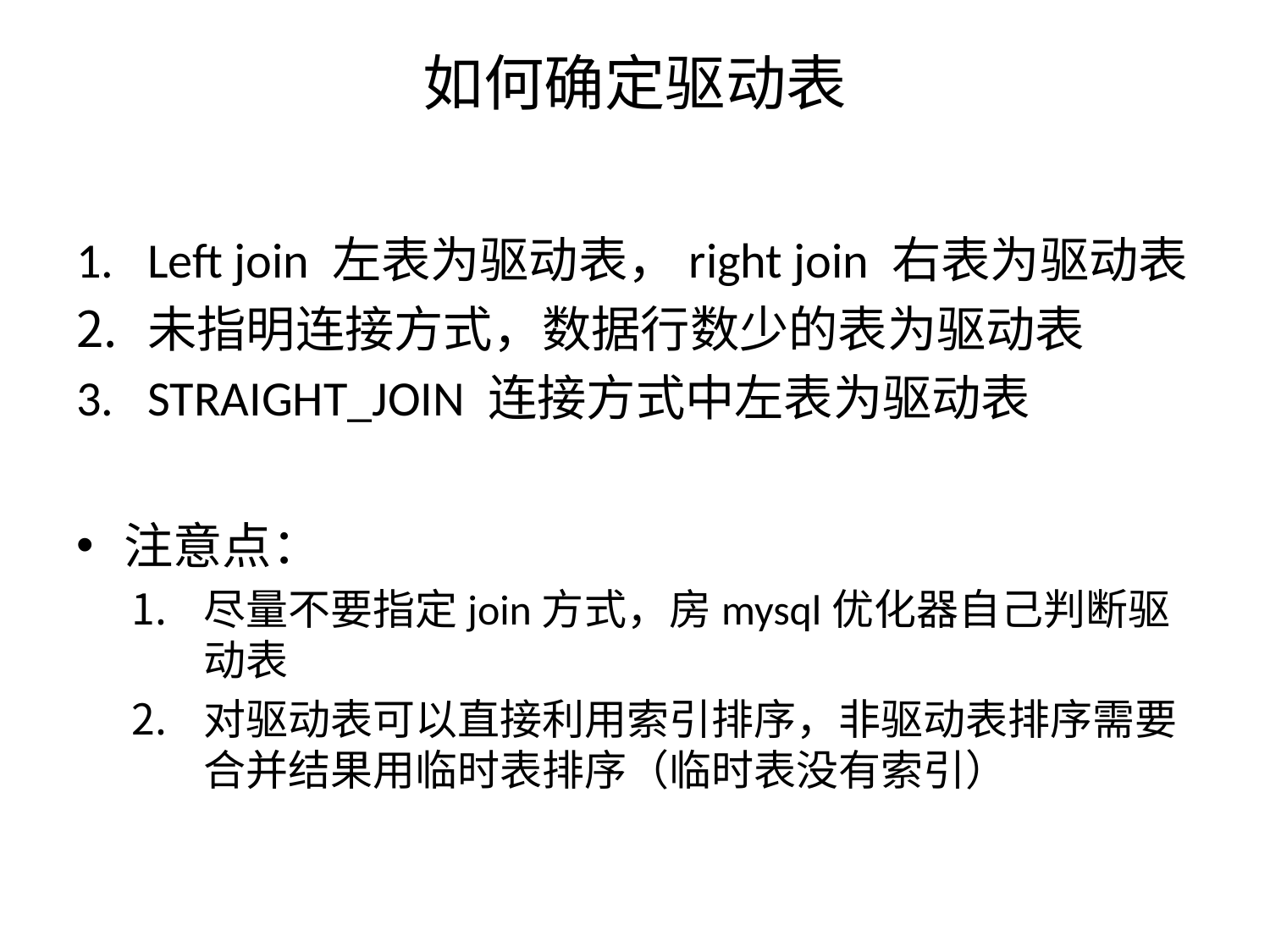

# 如何确定驱动表
Left join 左表为驱动表，right join 右表为驱动表
未指明连接方式，数据行数少的表为驱动表
STRAIGHT_JOIN 连接方式中左表为驱动表

注意点：
尽量不要指定join方式，房mysql优化器自己判断驱动表
对驱动表可以直接利用索引排序，非驱动表排序需要合并结果用临时表排序（临时表没有索引）